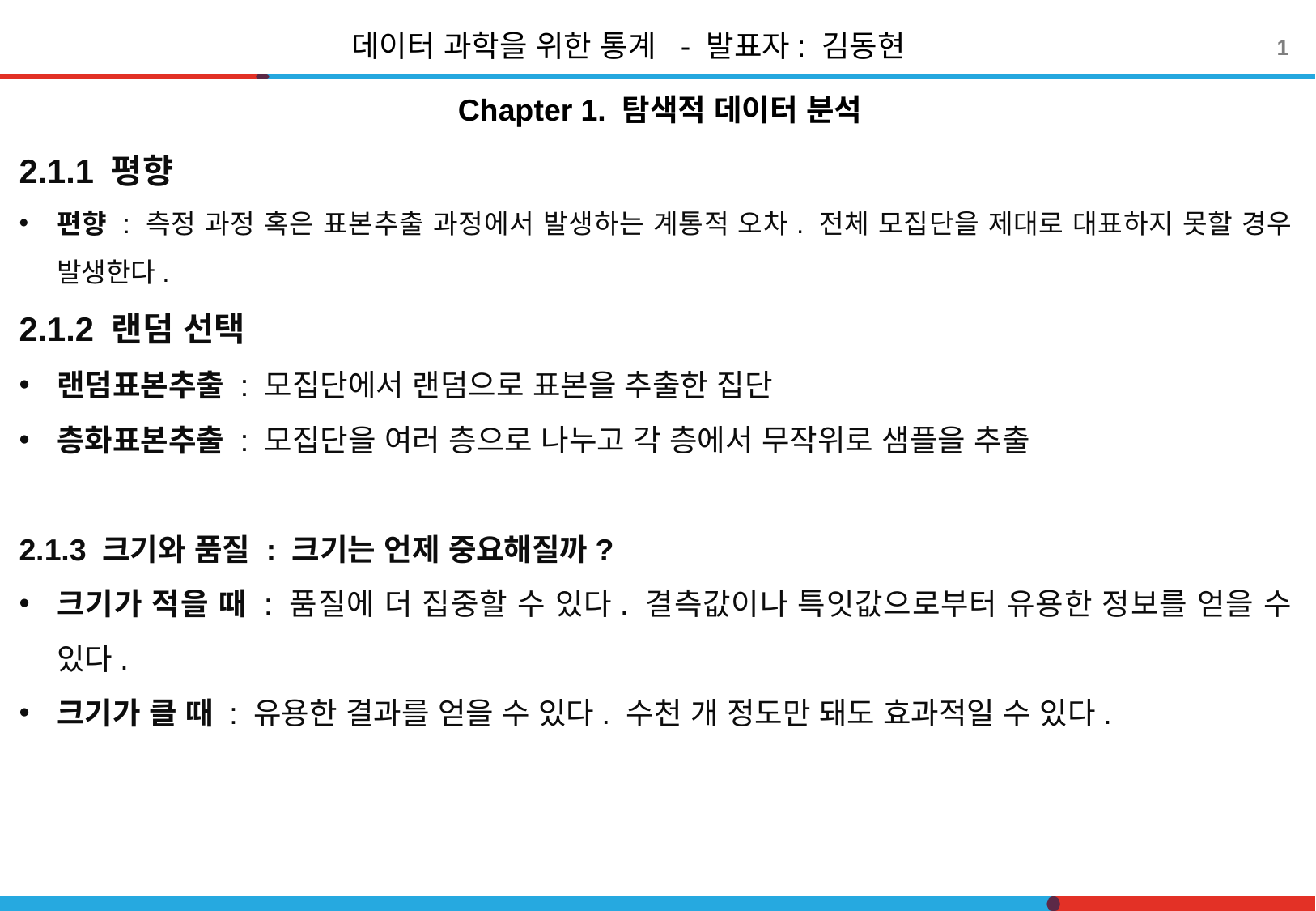

데이터 과학을 위한 통계  - 발표자: 김동현
1
Chapter 1. 탐색적 데이터 분석
2.1.1 평향
편향 : 측정 과정 혹은 표본추출 과정에서 발생하는 계통적 오차. 전체 모집단을 제대로 대표하지 못할 경우 발생한다.
2.1.2 랜덤 선택
랜덤표본추출 : 모집단에서 랜덤으로 표본을 추출한 집단
층화표본추출 : 모집단을 여러 층으로 나누고 각 층에서 무작위로 샘플을 추출

2.1.3 크기와 품질 : 크기는 언제 중요해질까?
크기가 적을 때 : 품질에 더 집중할 수 있다. 결측값이나 특잇값으로부터 유용한 정보를 얻을 수 있다.
크기가 클 때 : 유용한 결과를 얻을 수 있다. 수천 개 정도만 돼도 효과적일 수 있다.